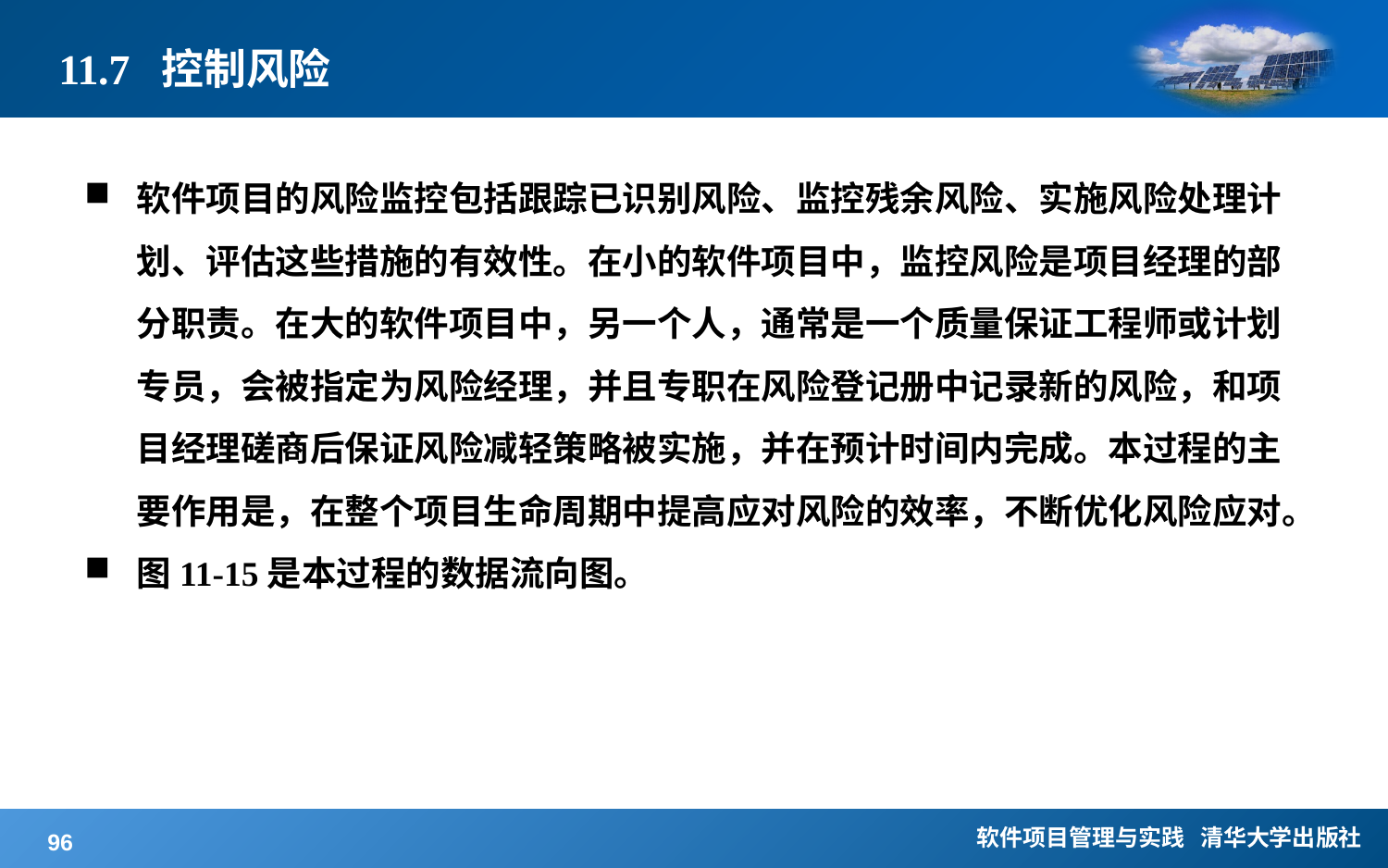

# 11.7  控制风险
软件项目的风险监控包括跟踪已识别风险、监控残余风险、实施风险处理计划、评估这些措施的有效性。在小的软件项目中，监控风险是项目经理的部分职责。在大的软件项目中，另一个人，通常是一个质量保证工程师或计划专员，会被指定为风险经理，并且专职在风险登记册中记录新的风险，和项目经理磋商后保证风险减轻策略被实施，并在预计时间内完成。本过程的主要作用是，在整个项目生命周期中提高应对风险的效率，不断优化风险应对。
图11-15是本过程的数据流向图。